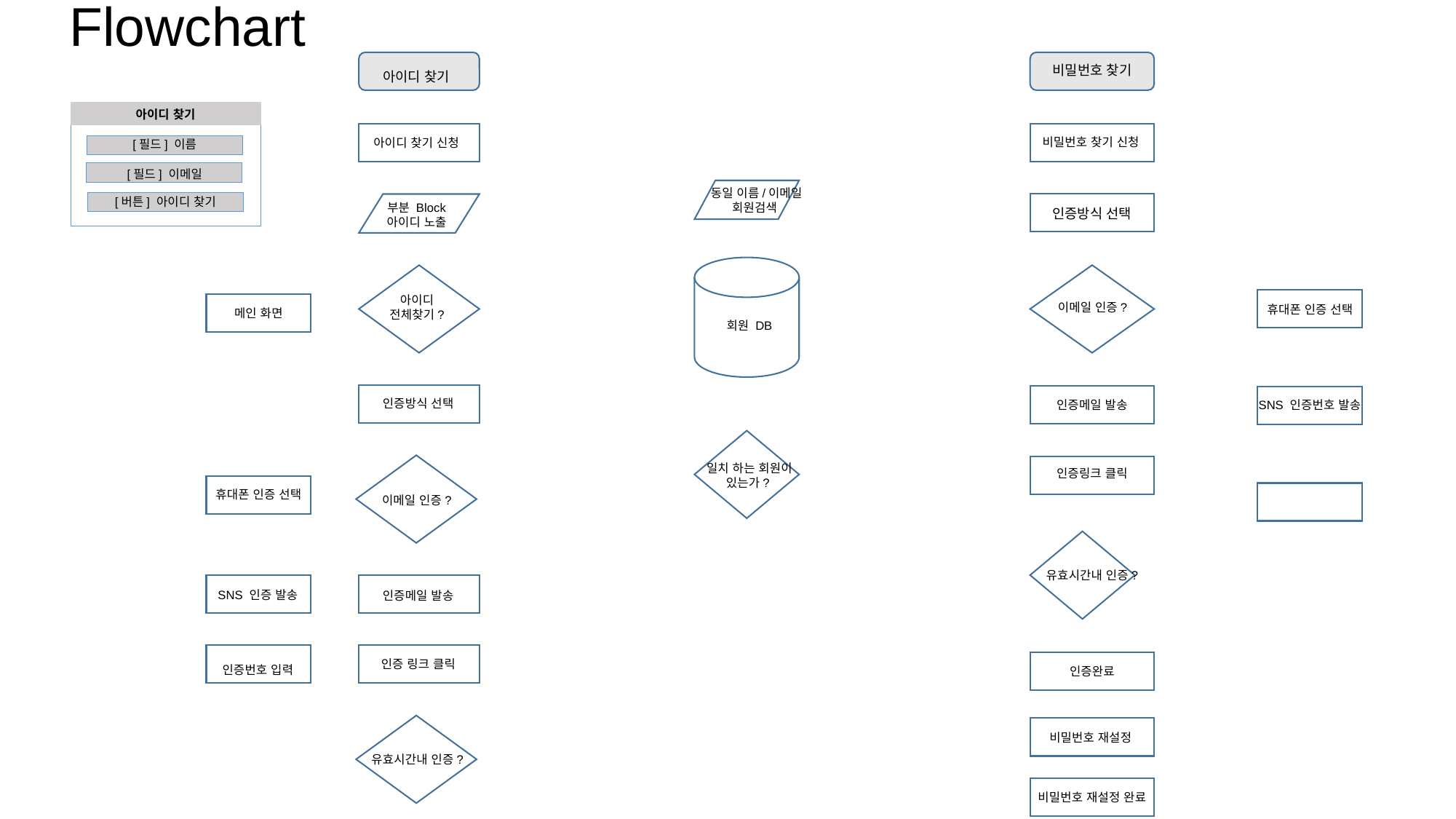

Flowchart

비밀번호 찾기
아이디 찾기
아이디 찾기

비밀번호 찾기 신청
아이디 찾기 신청
[필드] 이름

[필드] 이메일

동일 이름/이메일
회원검색
[버튼] 아이디 찾기

부분 Block
아이디 노출
인증방식 선택

아이디
전체찾기?

이메일 인증?

휴대폰 인증 선택
메인 화면
회원 DB

인증방식 선택
인증메일 발송
SNS 인증번호 발송

일치 하는 회원이
있는가?

인증링크 클릭

휴대폰 인증 선택

이메일 인증?

유효시간내 인증?

SNS 인증 발송
인증메일 발송

인증 링크 클릭

인증번호 입력
인증완료

비밀번호 재설정
유효시간내 인증?

비밀번호 재설정 완료